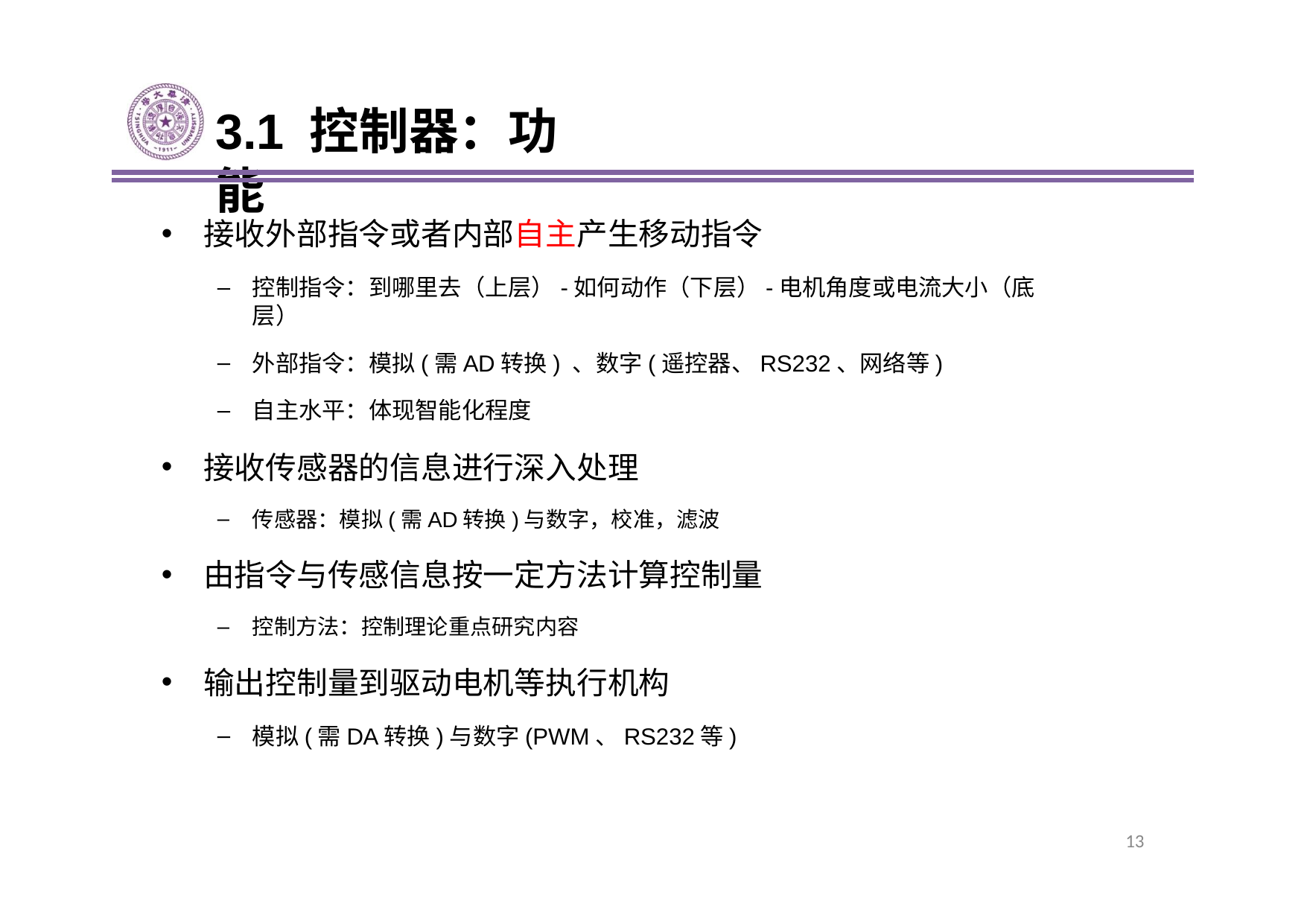

# 3.1 控制器：功能

接收外部指令或者内部自主产生移动指令
控制指令：到哪里去（上层）-如何动作（下层）-电机角度或电流大小（底层）
外部指令：模拟(需AD转换) 、数字(遥控器、RS232、网络等)
自主水平：体现智能化程度
接收传感器的信息进行深入处理
传感器：模拟(需AD转换)与数字，校准，滤波
由指令与传感信息按一定方法计算控制量
控制方法：控制理论重点研究内容
输出控制量到驱动电机等执行机构
模拟(需DA转换)与数字(PWM、RS232等)
13